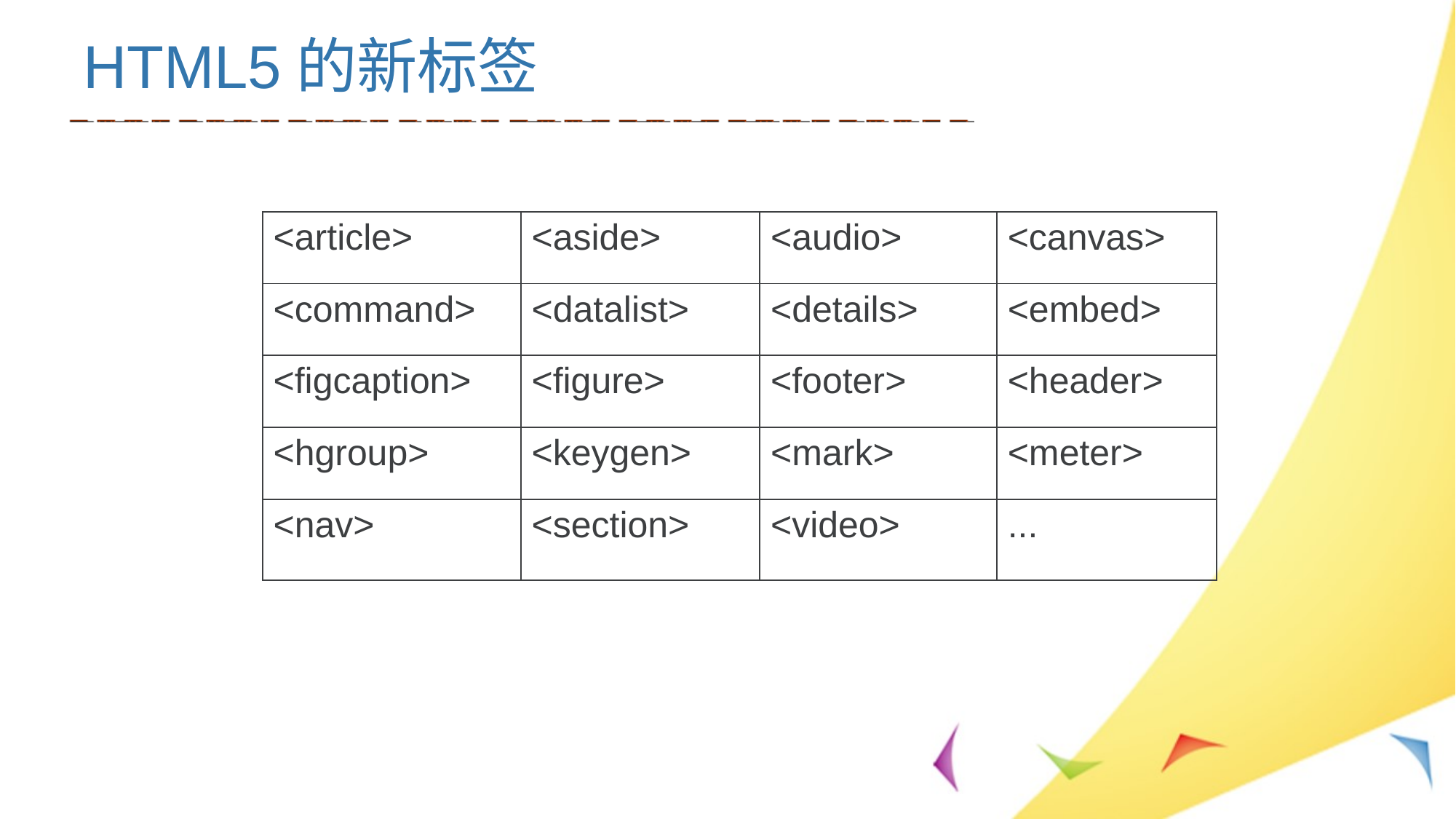

HTML5的新标签
| <article> | <aside> | <audio> | <canvas> |
| --- | --- | --- | --- |
| <command> | <datalist> | <details> | <embed> |
| <figcaption> | <figure> | <footer> | <header> |
| <hgroup> | <keygen> | <mark> | <meter> |
| <nav> | <section> | <video> | ... |